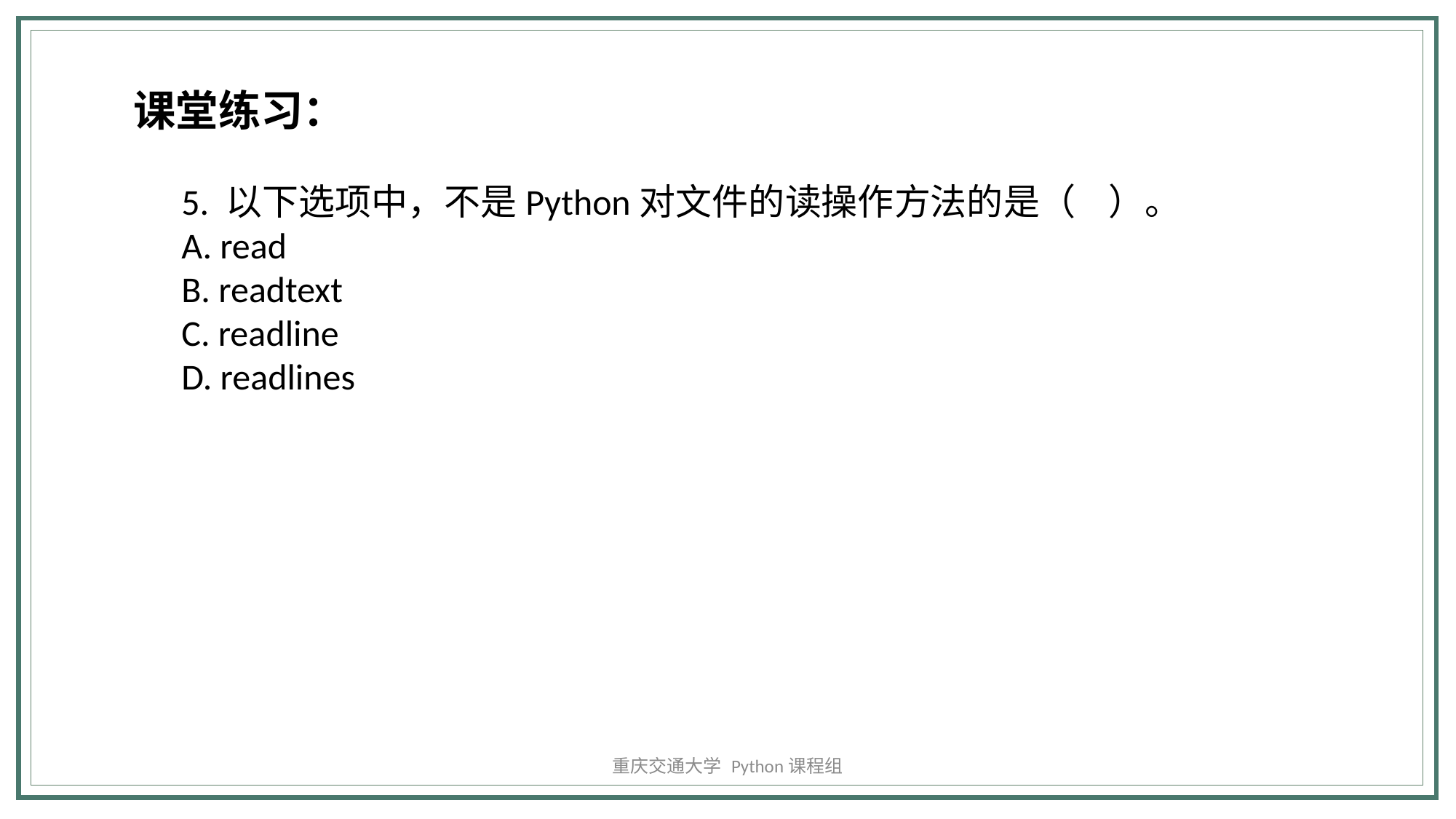

课堂练习：
5. 以下选项中，不是Python对文件的读操作方法的是（    ）。
A. read
B. readtext
C. readline
D. readlines
WHAT ?
重庆交通大学 Python课程组